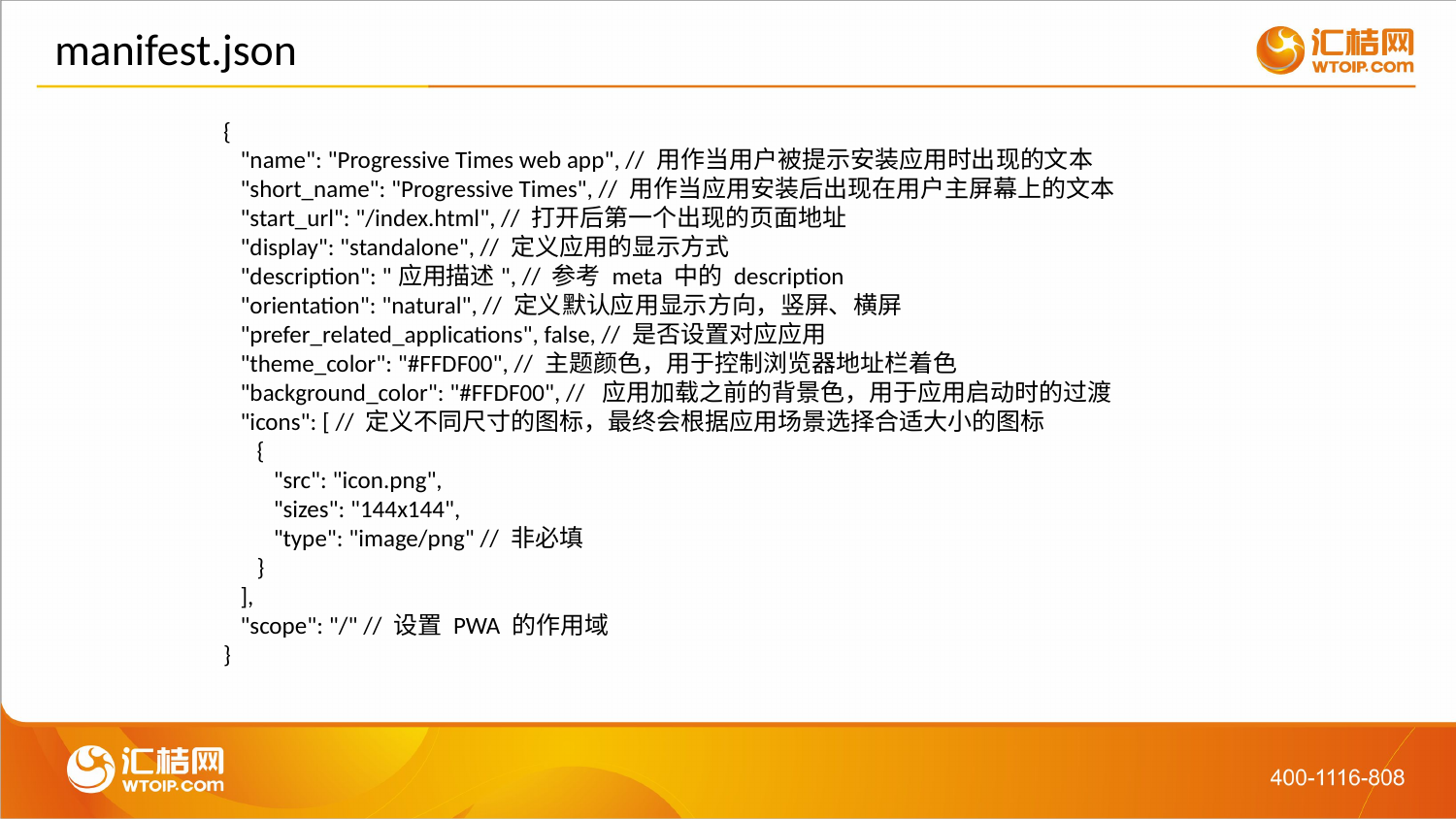

# manifest.json
{
   "name": "Progressive Times web app", // 用作当用户被提示安装应用时出现的文本
   "short_name": "Progressive Times", // 用作当应用安装后出现在用户主屏幕上的文本
   "start_url": "/index.html", // 打开后第一个出现的页面地址
   "display": "standalone", // 定义应用的显示方式
   "description": "应用描述", // 参考 meta 中的 description
   "orientation": "natural", // 定义默认应用显示方向，竖屏、横屏
   "prefer_related_applications", false, // 是否设置对应应用
   "theme_color": "#FFDF00", // 主题颜色，用于控制浏览器地址栏着色
   "background_color": "#FFDF00", //  应用加载之前的背景色，用于应用启动时的过渡
   "icons": [ // 定义不同尺寸的图标，最终会根据应用场景选择合适大小的图标
      {
         "src": "icon.png",
         "sizes": "144x144",
         "type": "image/png" // 非必填
      }
   ],
   "scope": "/" // 设置 PWA 的作用域
}